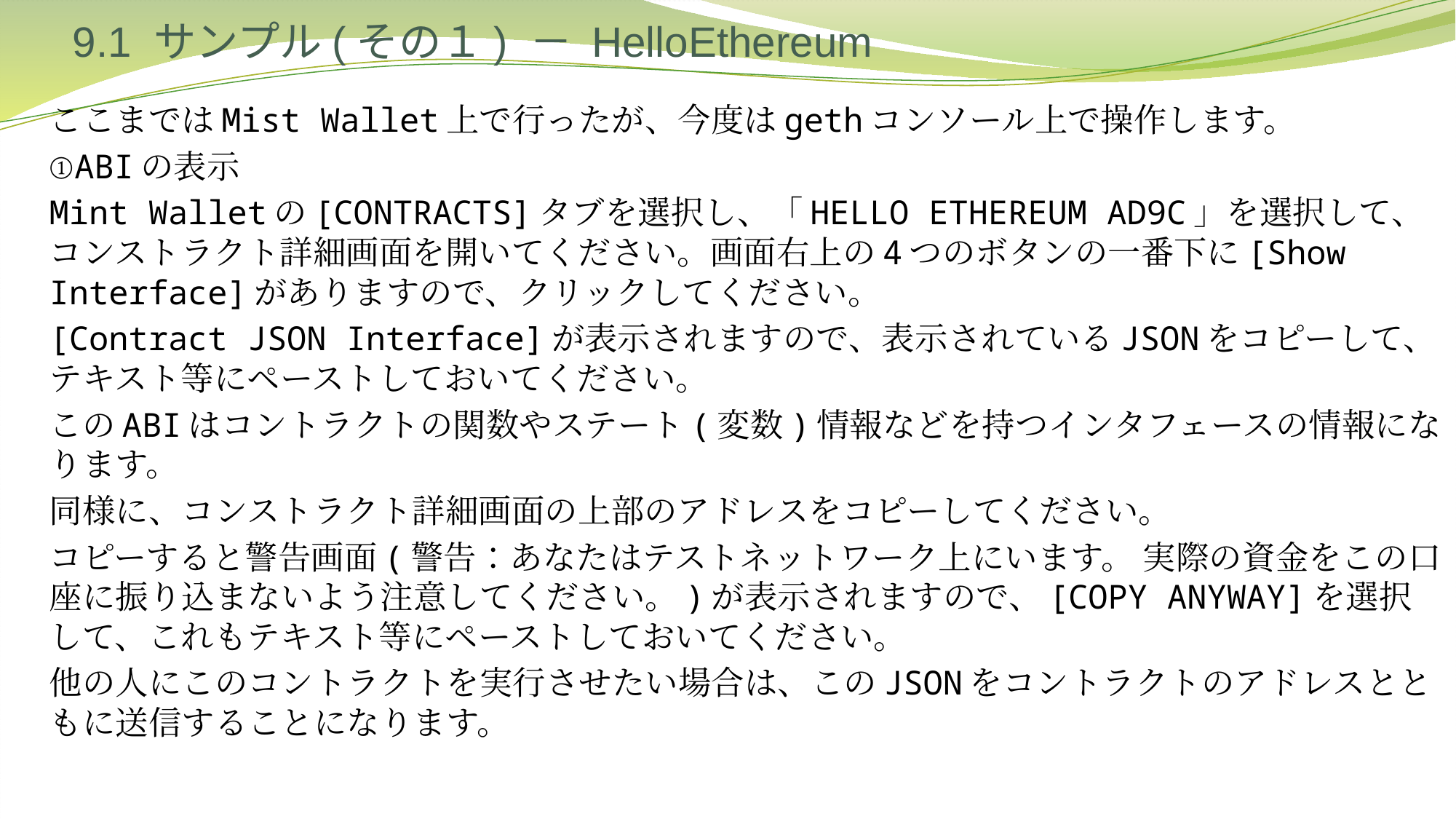

# 9.1 サンプル(その１) － HelloEthereum

ここまではMist Wallet上で行ったが、今度はgethコンソール上で操作します。
①ABIの表示
Mint Walletの[CONTRACTS]タブを選択し、「HELLO ETHEREUM AD9C」を選択して、コンストラクト詳細画面を開いてください。画面右上の4つのボタンの一番下に[Show Interface]がありますので、クリックしてください。
[Contract JSON Interface]が表示されますので、表示されているJSONをコピーして、テキスト等にペーストしておいてください。
このABIはコントラクトの関数やステート(変数)情報などを持つインタフェースの情報になります。
同様に、コンストラクト詳細画面の上部のアドレスをコピーしてください。
コピーすると警告画面(警告：あなたはテストネットワーク上にいます。 実際の資金をこの口座に振り込まないよう注意してください。)が表示されますので、[COPY ANYWAY]を選択して、これもテキスト等にペーストしておいてください。
他の人にこのコントラクトを実行させたい場合は、このJSONをコントラクトのアドレスとともに送信することになります。